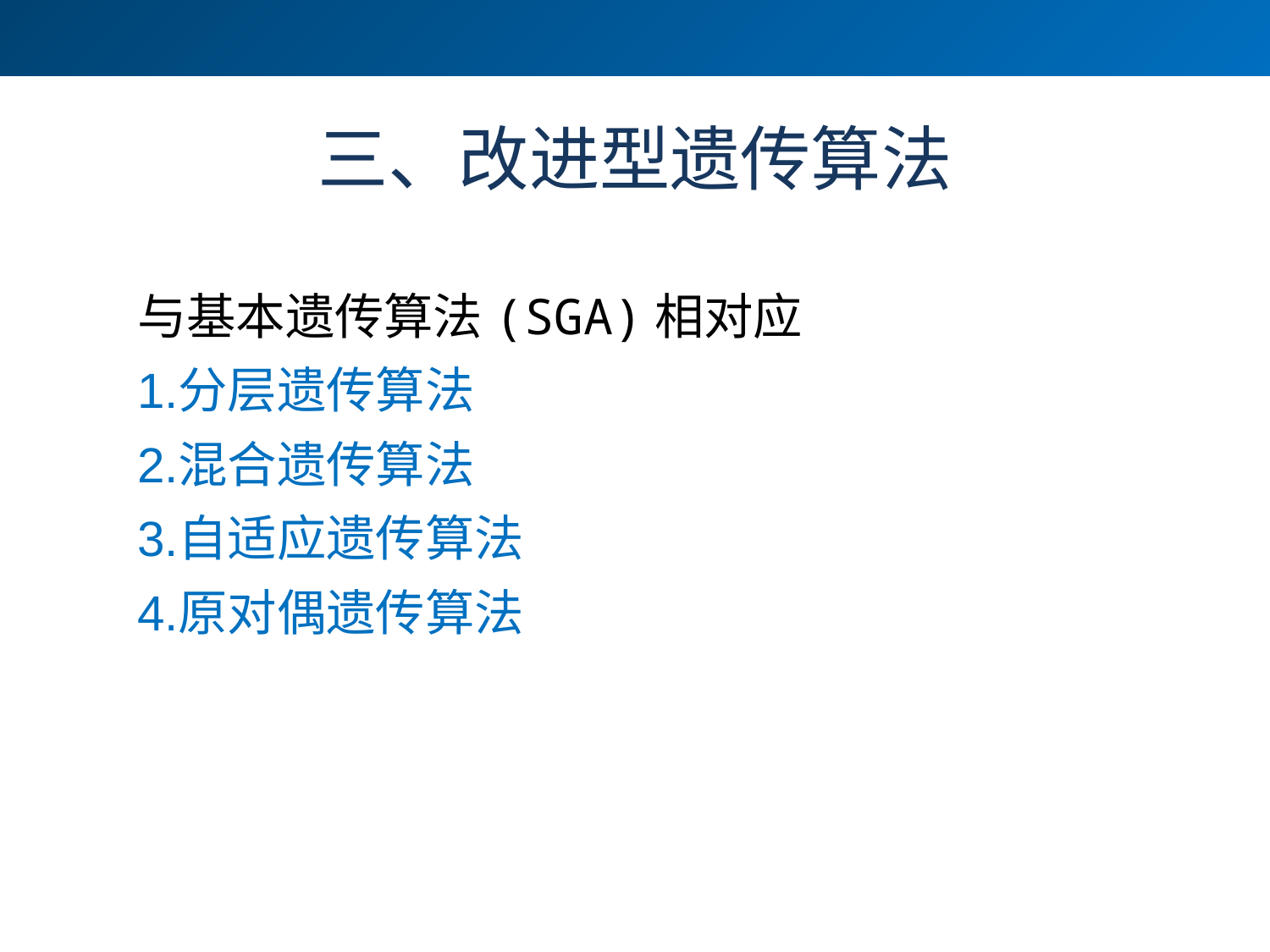

# 三、改进型遗传算法
与基本遗传算法(SGA)相对应
分层遗传算法
混合遗传算法
自适应遗传算法
原对偶遗传算法
61